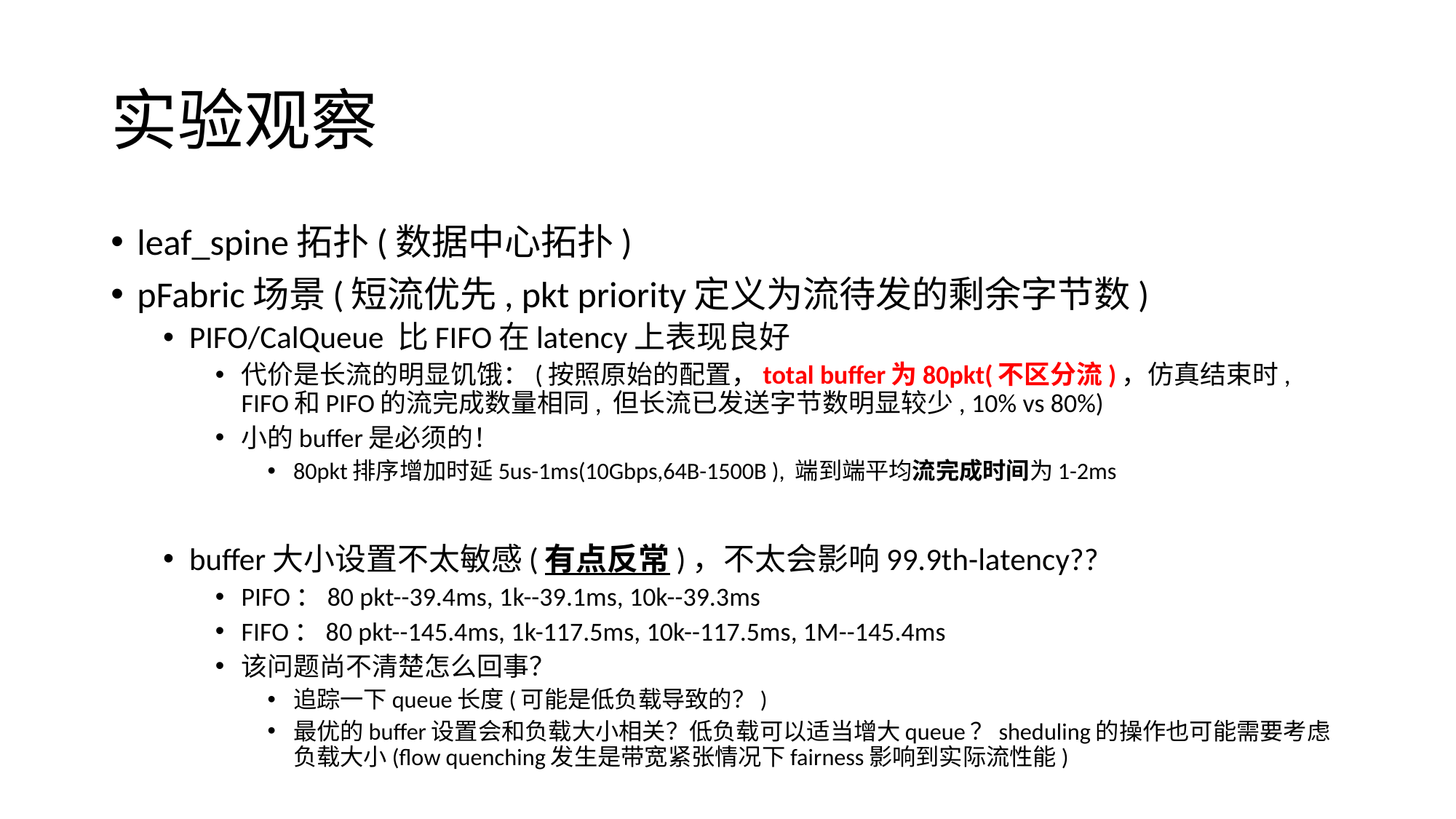

# 实验观察
leaf_spine拓扑(数据中心拓扑)
pFabric场景(短流优先, pkt priority定义为流待发的剩余字节数)
PIFO/CalQueue 比FIFO在latency上表现良好
代价是长流的明显饥饿：(按照原始的配置，total buffer为80pkt(不区分流)，仿真结束时, FIFO和PIFO的流完成数量相同, 但长流已发送字节数明显较少, 10% vs 80%)
小的buffer是必须的！
80pkt排序增加时延5us-1ms(10Gbps,64B-1500B ), 端到端平均流完成时间为1-2ms

buffer大小设置不太敏感(有点反常)，不太会影响99.9th-latency??
PIFO：80 pkt--39.4ms, 1k--39.1ms, 10k--39.3ms
FIFO：80 pkt--145.4ms, 1k-117.5ms, 10k--117.5ms, 1M--145.4ms
该问题尚不清楚怎么回事？
追踪一下queue长度(可能是低负载导致的？)
最优的buffer设置会和负载大小相关？低负载可以适当增大queue？sheduling的操作也可能需要考虑负载大小(flow quenching发生是带宽紧张情况下fairness影响到实际流性能)